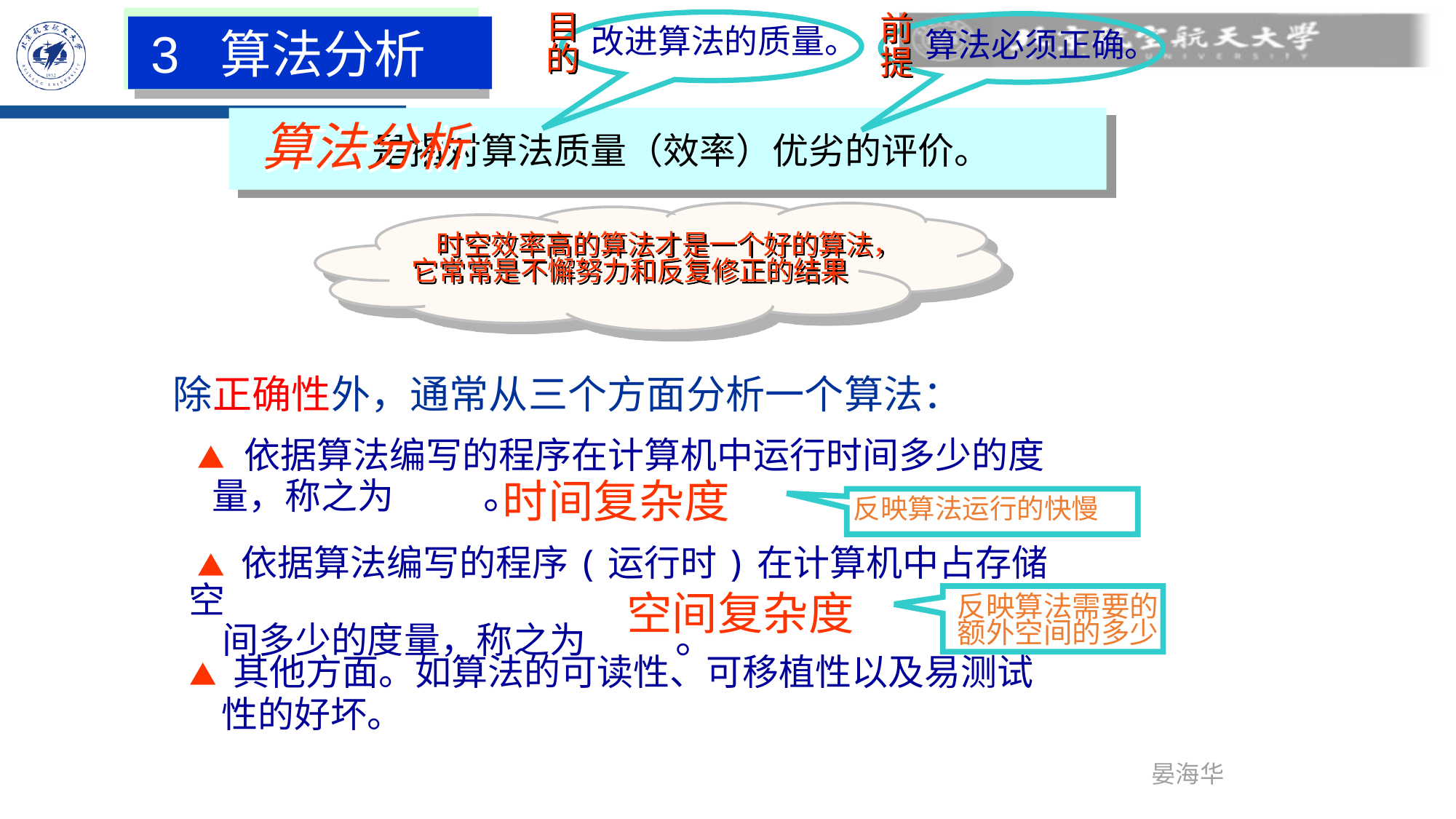

3  算法分析
目
的

改进算法的质量。
前
提

算法必须正确。

算法分析
           是指对算法质量（效率）优劣的评价。

   时空效率高的算法才是一个好的算法，它常常是不懈努力和反复修正的结果
  除正确性外，通常从三个方面分析一个算法：
    ▲  依据算法编写的程序在计算机中运行时间多少的度
     量，称之为           。
时间复杂度
反映算法运行的快慢

 ▲  依据算法编写的程序(运行时)在计算机中占存储空
   间多少的度量，称之为           。
空间复杂度

反映算法需要的
额外空间的多少
 ▲  其他方面。如算法的可读性、可移植性以及易测试
    性的好坏。